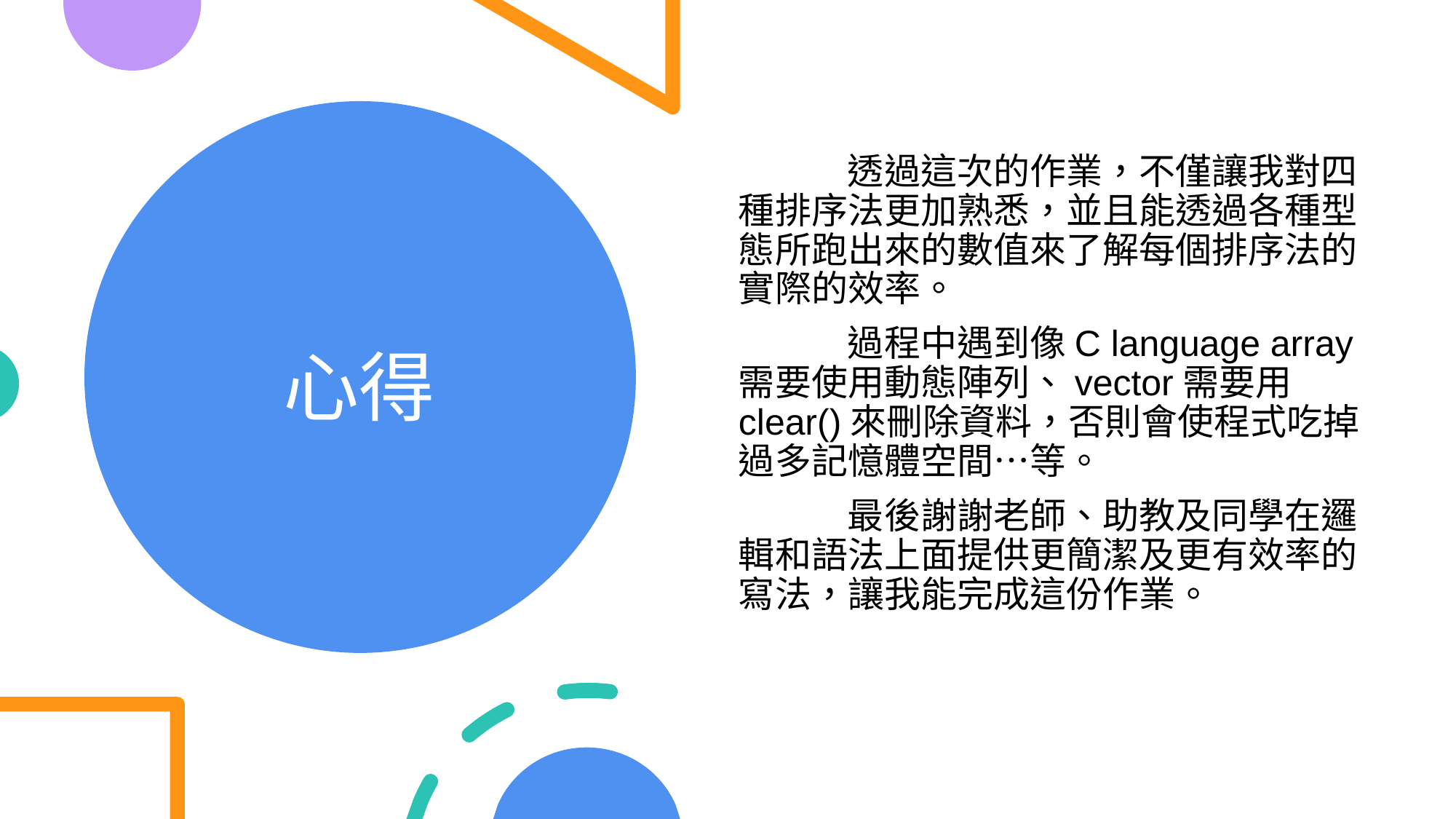

# 心得
	透過這次的作業，不僅讓我對四種排序法更加熟悉，並且能透過各種型態所跑出來的數值來了解每個排序法的實際的效率。
	過程中遇到像C language array需要使用動態陣列、vector需要用clear()來刪除資料，否則會使程式吃掉過多記憶體空間…等。
	最後謝謝老師、助教及同學在邏輯和語法上面提供更簡潔及更有效率的寫法，讓我能完成這份作業。